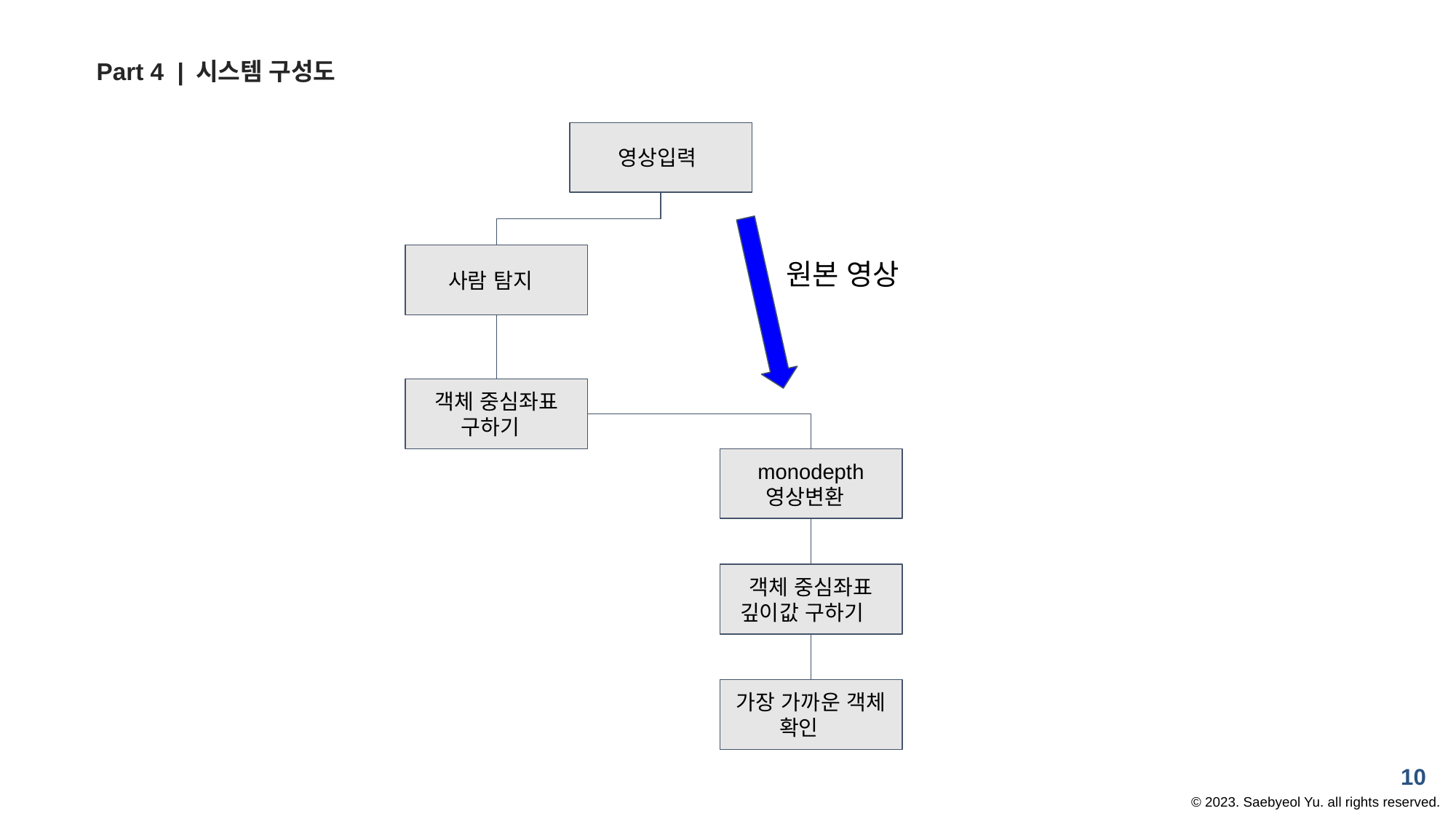

Part 4  |
시스템 구성도
영상입력
요소1

사람 탐지
원본 영상
요소1
객체 중심좌표 구하기
요소2
요소1
monodepth
영상변환
객체 중심좌표 깊이값 구하기
가장 가까운 객체 확인
10